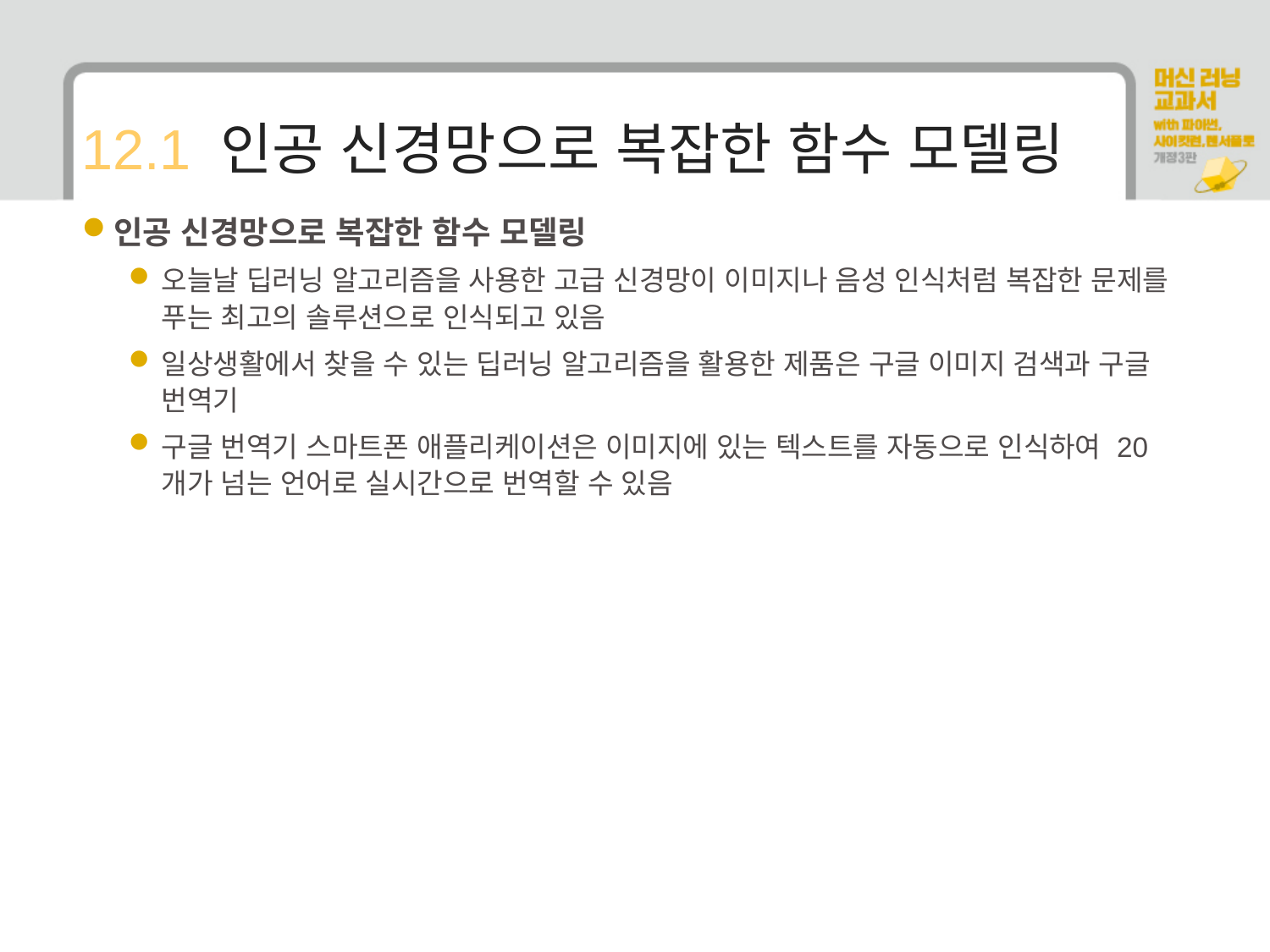

# 12.1 인공 신경망으로 복잡한 함수 모델링
인공 신경망으로 복잡한 함수 모델링
오늘날 딥러닝 알고리즘을 사용한 고급 신경망이 이미지나 음성 인식처럼 복잡한 문제를 푸는 최고의 솔루션으로 인식되고 있음
일상생활에서 찾을 수 있는 딥러닝 알고리즘을 활용한 제품은 구글 이미지 검색과 구글 번역기
구글 번역기 스마트폰 애플리케이션은 이미지에 있는 텍스트를 자동으로 인식하여 20개가 넘는 언어로 실시간으로 번역할 수 있음